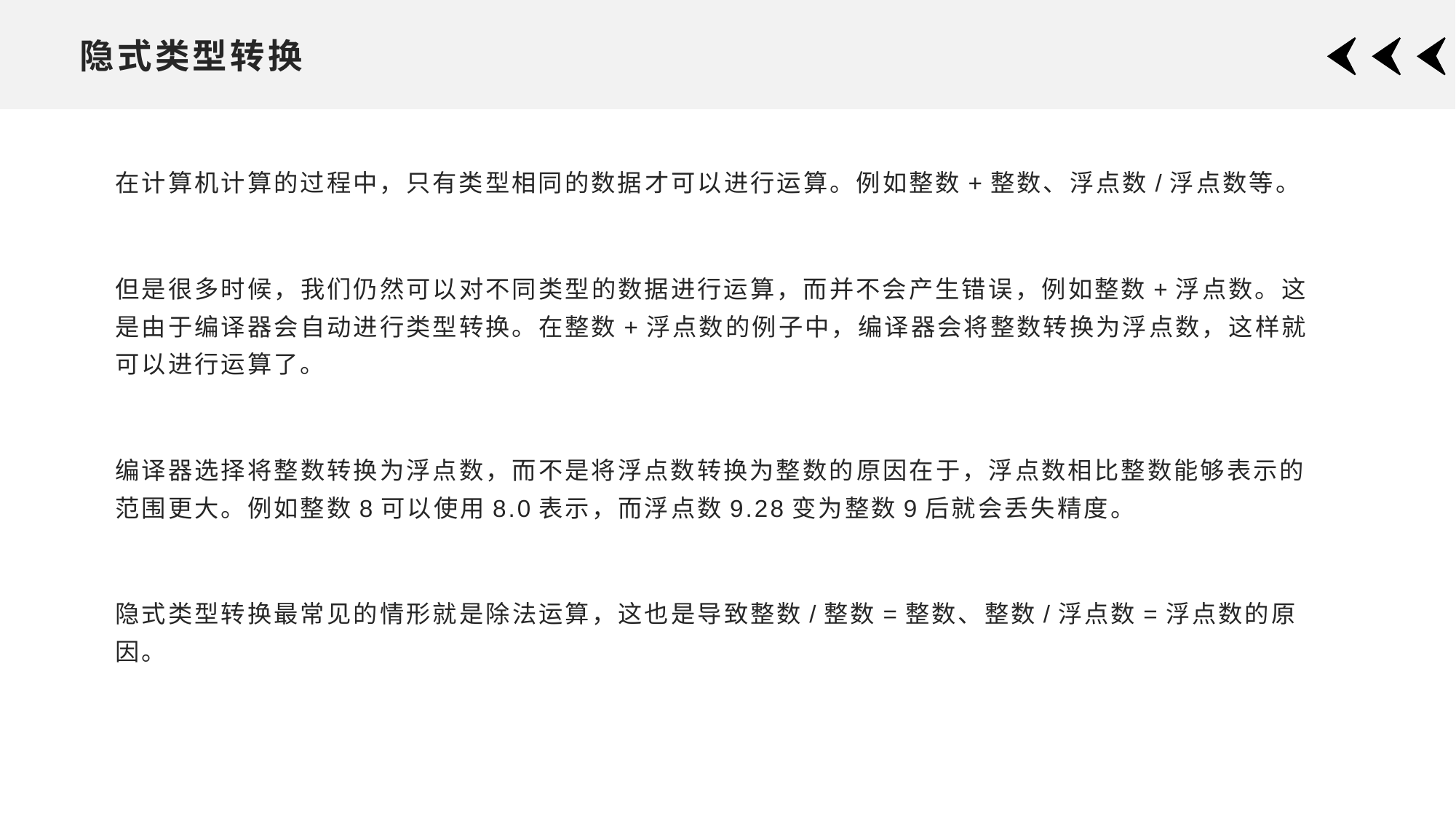

# 隐式类型转换
在计算机计算的过程中，只有类型相同的数据才可以进行运算。例如整数+整数、浮点数/浮点数等。

但是很多时候，我们仍然可以对不同类型的数据进行运算，而并不会产生错误，例如整数+浮点数。这是由于编译器会自动进行类型转换。在整数+浮点数的例子中，编译器会将整数转换为浮点数，这样就可以进行运算了。

编译器选择将整数转换为浮点数，而不是将浮点数转换为整数的原因在于，浮点数相比整数能够表示的范围更大。例如整数8可以使用8.0表示，而浮点数9.28变为整数9后就会丢失精度。

隐式类型转换最常见的情形就是除法运算，这也是导致整数/整数=整数、整数/浮点数=浮点数的原因。